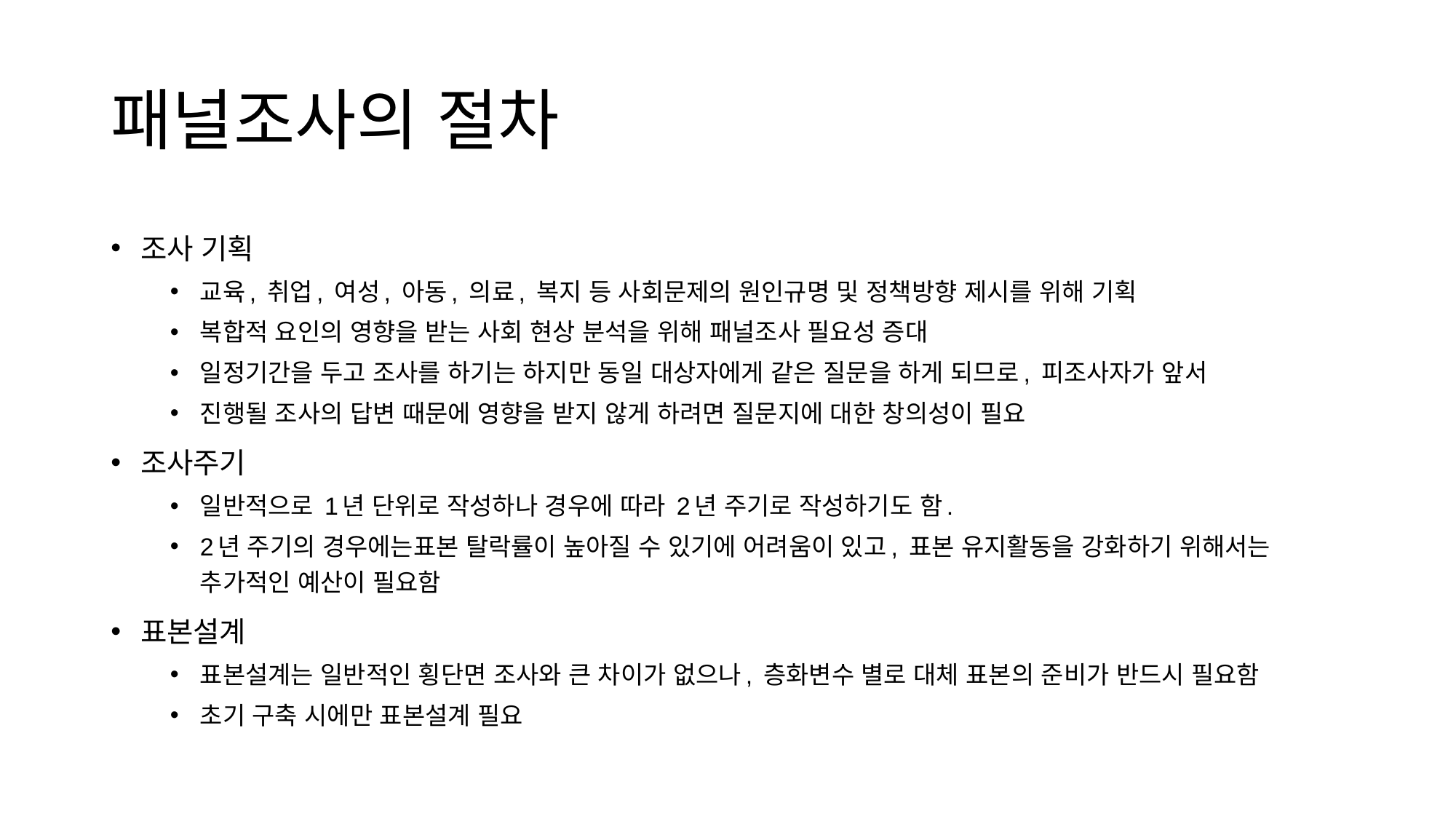

# 패널조사의 절차
조사 기획
교육, 취업, 여성, 아동, 의료, 복지 등 사회문제의 원인규명 및 정책방향 제시를 위해 기획
복합적 요인의 영향을 받는 사회 현상 분석을 위해 패널조사 필요성 증대
일정기간을 두고 조사를 하기는 하지만 동일 대상자에게 같은 질문을 하게 되므로, 피조사자가 앞서
진행될 조사의 답변 때문에 영향을 받지 않게 하려면 질문지에 대한 창의성이 필요
조사주기
일반적으로 1년 단위로 작성하나 경우에 따라 2년 주기로 작성하기도 함.
2년 주기의 경우에는표본 탈락률이 높아질 수 있기에 어려움이 있고, 표본 유지활동을 강화하기 위해서는 추가적인 예산이 필요함
표본설계
표본설계는 일반적인 횡단면 조사와 큰 차이가 없으나, 층화변수 별로 대체 표본의 준비가 반드시 필요함
초기 구축 시에만 표본설계 필요